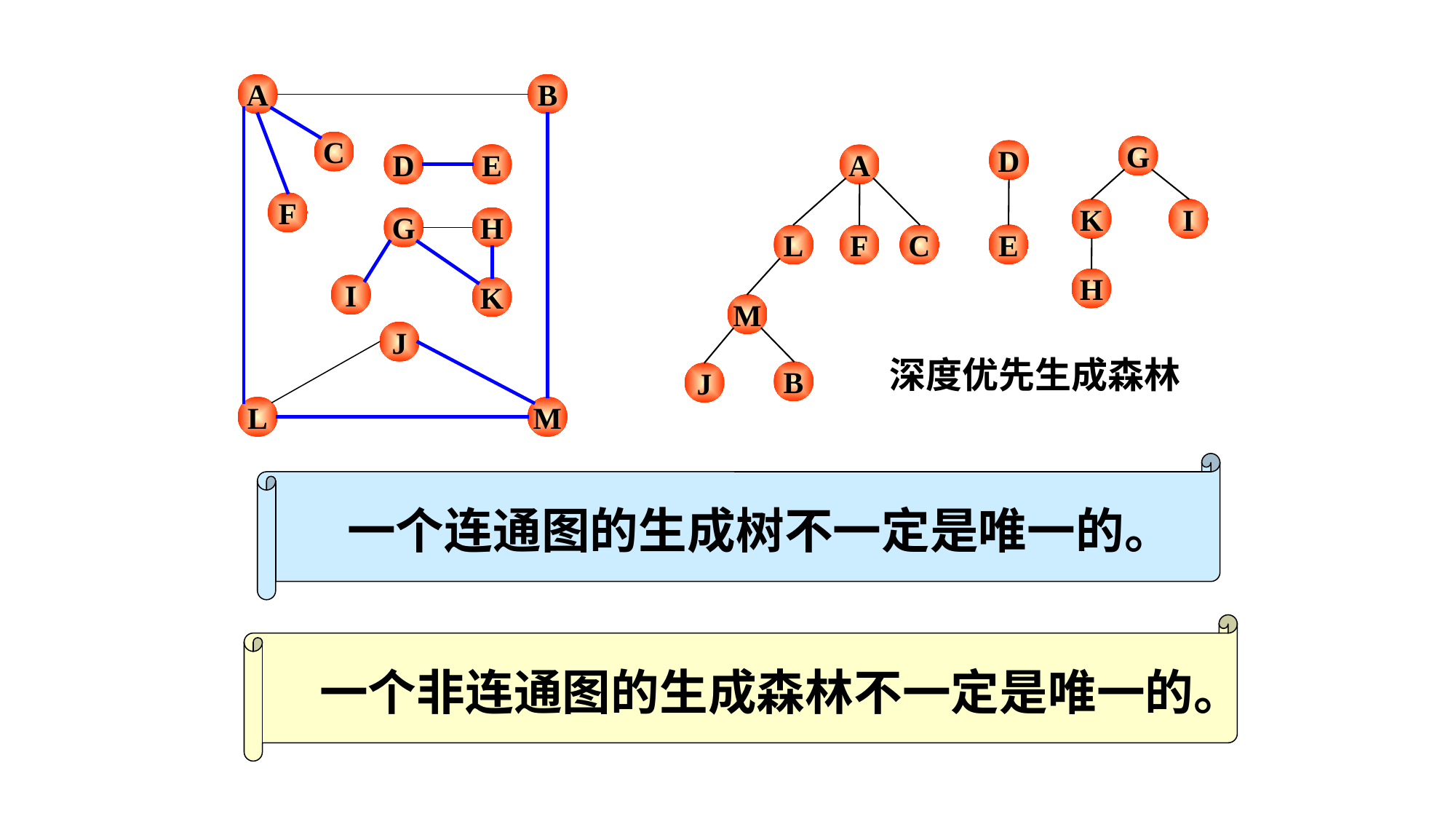

A
B
C
D
E
F
G
H
I
K
J
L
M
G
K
I
H
D
E
A
L
F
C
M
B
J
深度优先生成森林
    一个连通图的生成树不一定是唯一的。

 一个非连通图的生成森林不一定是唯一的。